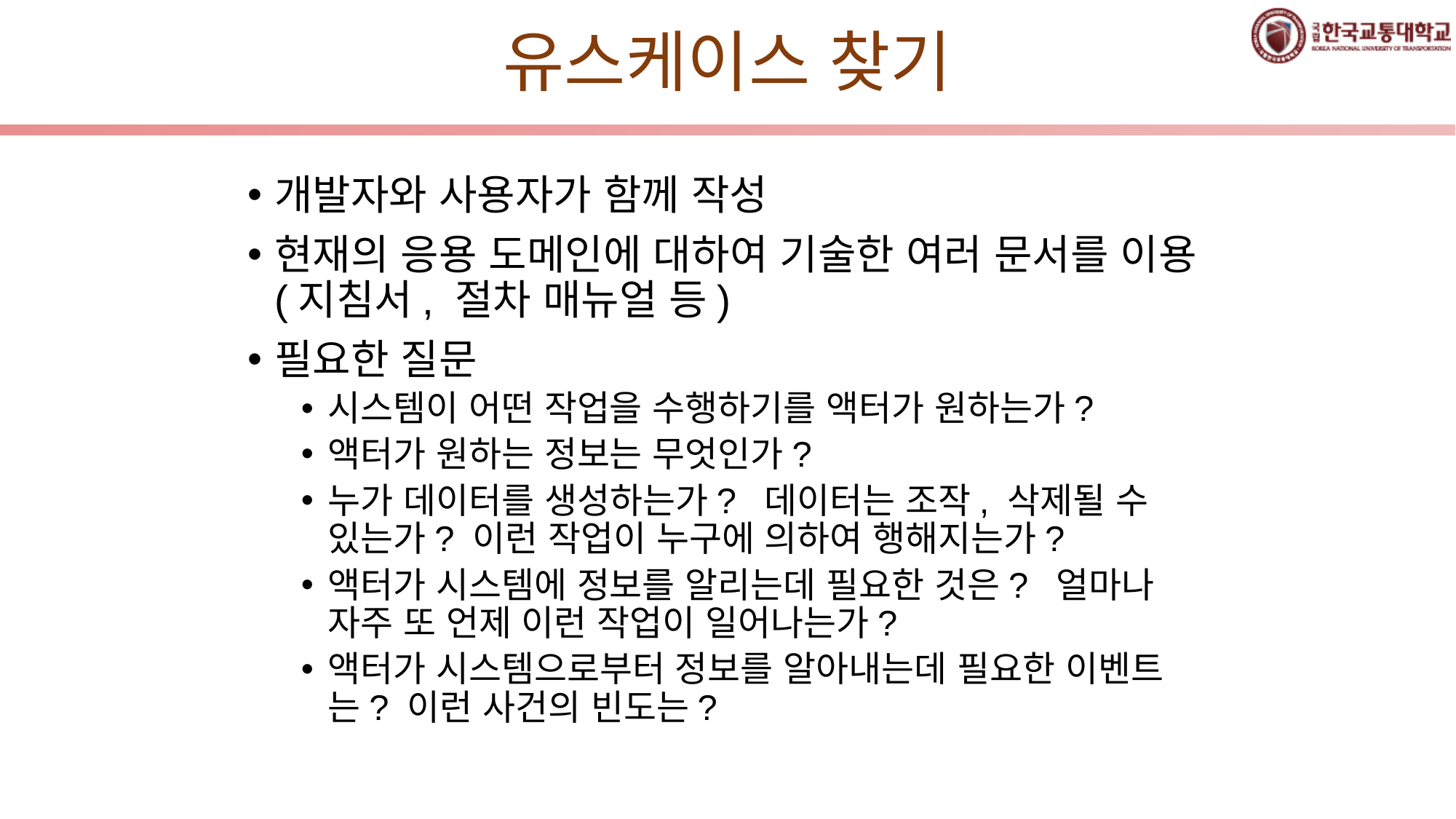

# 유스케이스 찾기
개발자와 사용자가 함께 작성
현재의 응용 도메인에 대하여 기술한 여러 문서를 이용(지침서, 절차 매뉴얼 등)
필요한 질문
시스템이 어떤 작업을 수행하기를 액터가 원하는가?
액터가 원하는 정보는 무엇인가?
누가 데이터를 생성하는가?  데이터는 조작, 삭제될 수 있는가? 이런 작업이 누구에 의하여 행해지는가?
액터가 시스템에 정보를 알리는데 필요한 것은?  얼마나 자주 또 언제 이런 작업이 일어나는가?
액터가 시스템으로부터 정보를 알아내는데 필요한 이벤트는? 이런 사건의 빈도는?
29